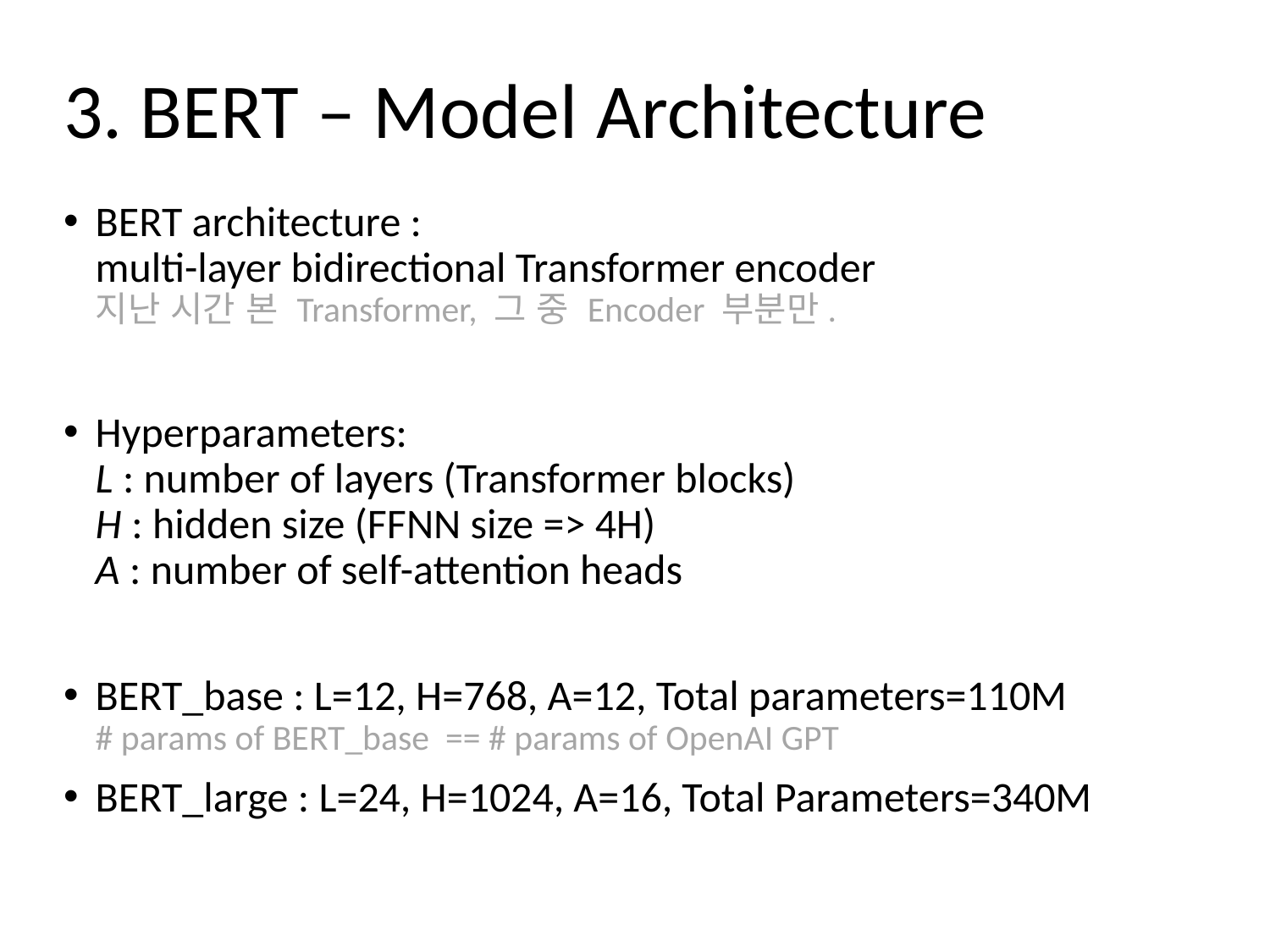

# 3. BERT – Model Architecture
BERT architecture :
multi-layer bidirectional Transformer encoder
지난 시간 본 Transformer, 그 중 Encoder 부분만.

Hyperparameters:
L : number of layers (Transformer blocks)
H : hidden size (FFNN size => 4H)
A : number of self-attention heads

BERT_base : L=12, H=768, A=12, Total parameters=110M
# params of BERT_base  == # params of OpenAI GPT
BERT_large : L=24, H=1024, A=16, Total Parameters=340M